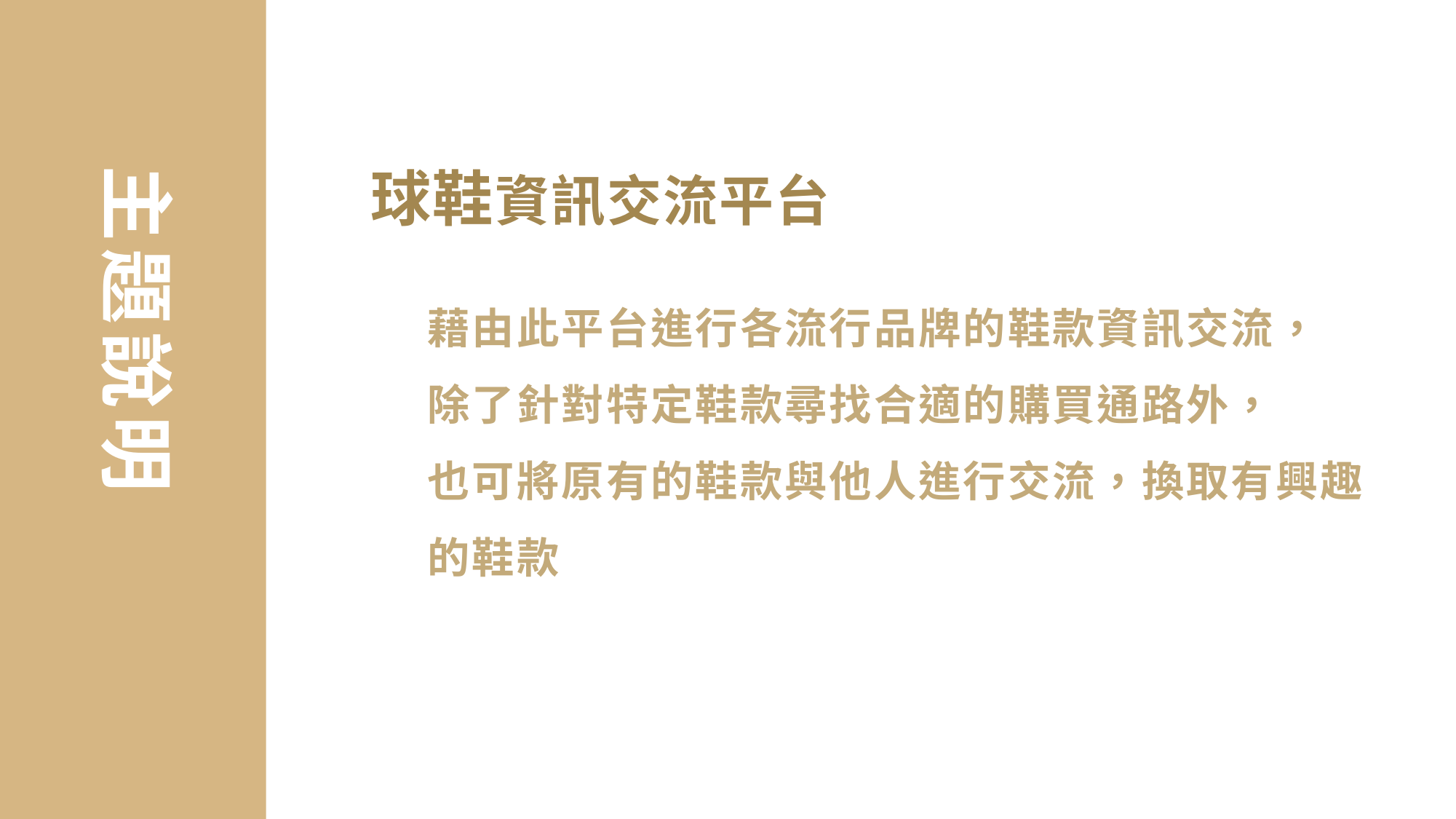

主題說明
球鞋資訊交流平台
藉由此平台進行各流行品牌的鞋款資訊交流，
除了針對特定鞋款尋找合適的購買通路外，
也可將原有的鞋款與他人進行交流，換取有興趣
的鞋款